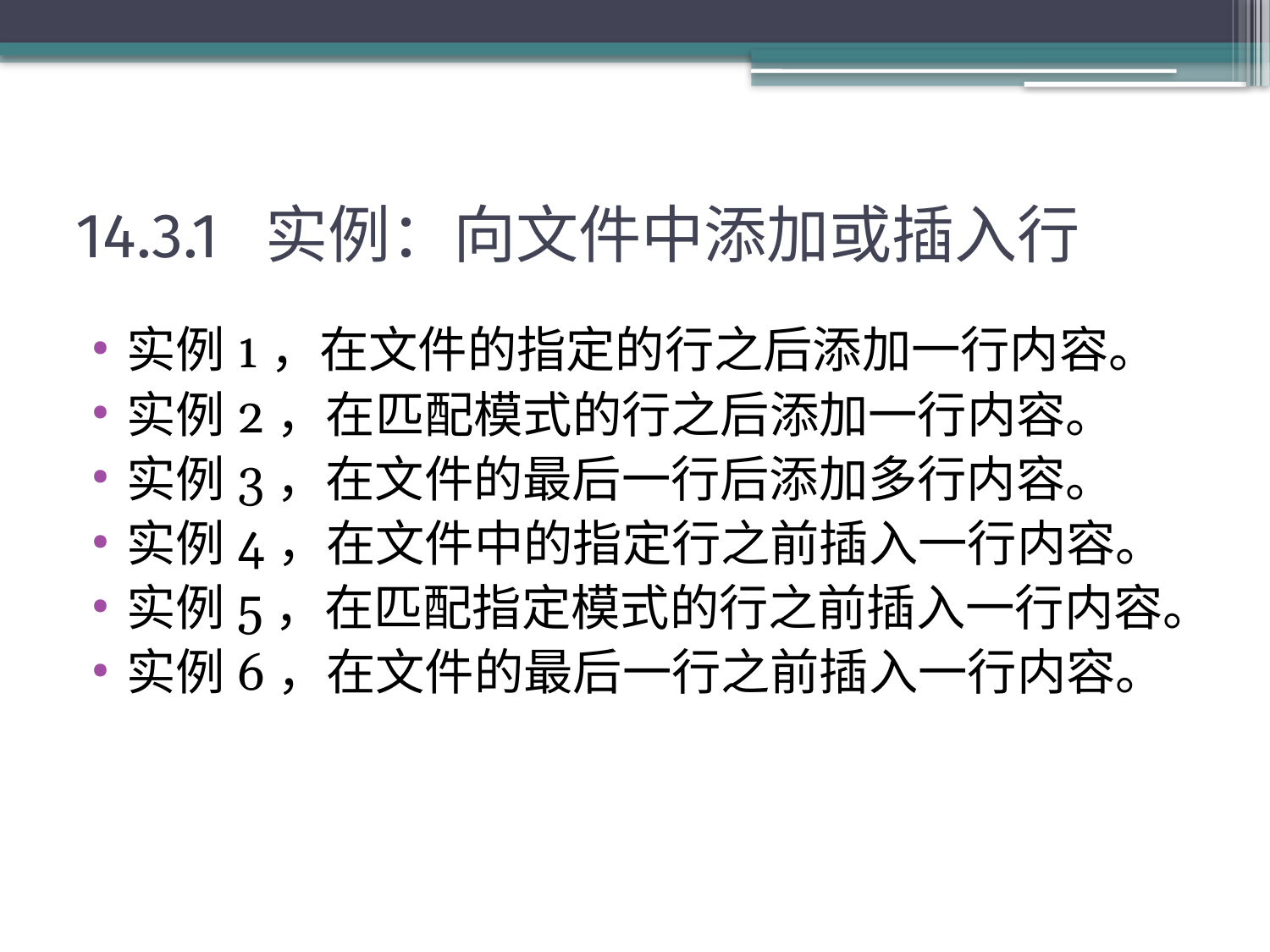

# 14.3.1  实例：向文件中添加或插入行
实例1，在文件的指定的行之后添加一行内容。
实例2，在匹配模式的行之后添加一行内容。
实例3，在文件的最后一行后添加多行内容。
实例4，在文件中的指定行之前插入一行内容。
实例5，在匹配指定模式的行之前插入一行内容。
实例6，在文件的最后一行之前插入一行内容。